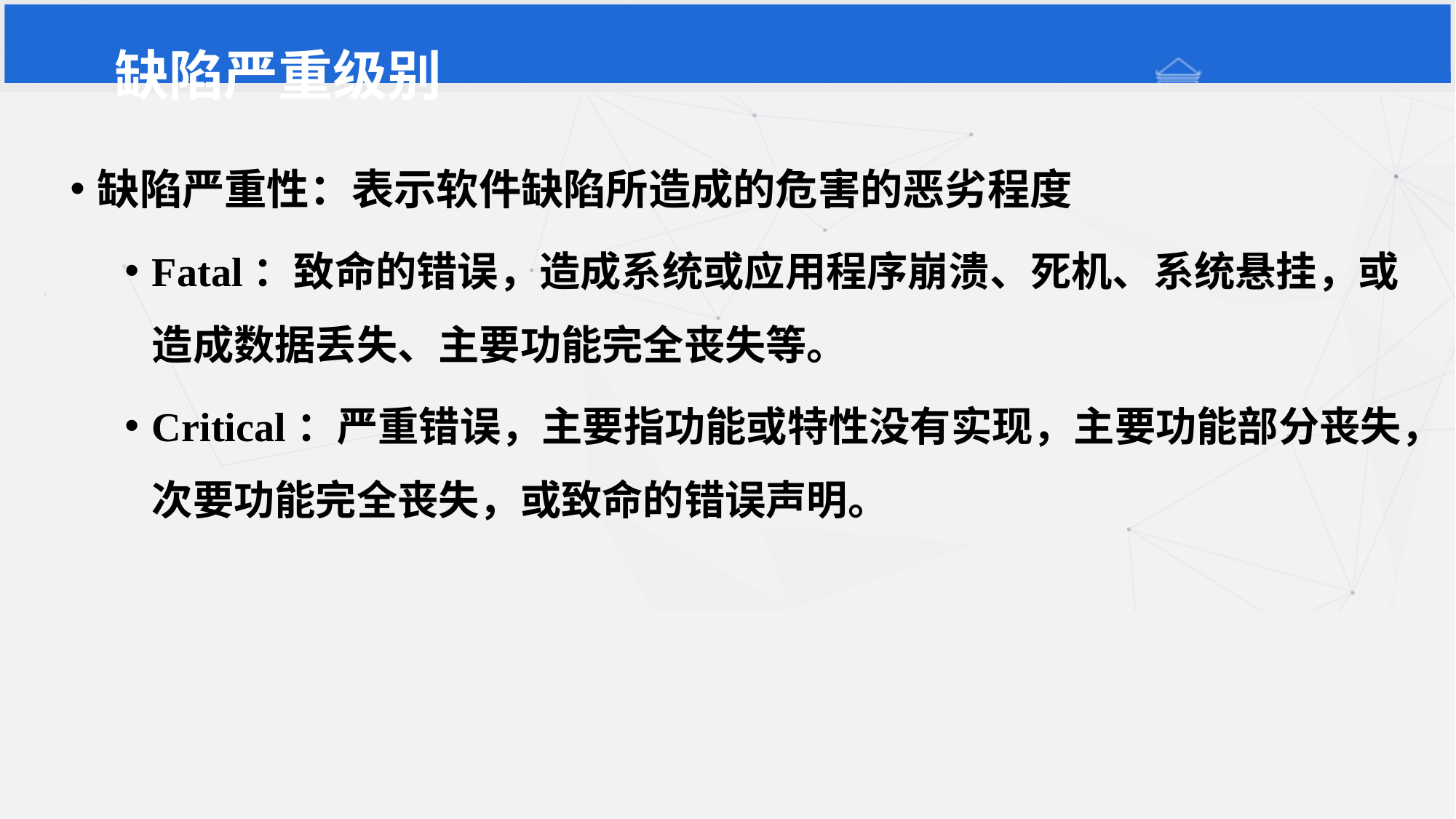

缺陷严重级别
缺陷严重性：表示软件缺陷所造成的危害的恶劣程度
Fatal：致命的错误，造成系统或应用程序崩溃、死机、系统悬挂，或造成数据丢失、主要功能完全丧失等。
Critical：严重错误，主要指功能或特性没有实现，主要功能部分丧失，次要功能完全丧失，或致命的错误声明。